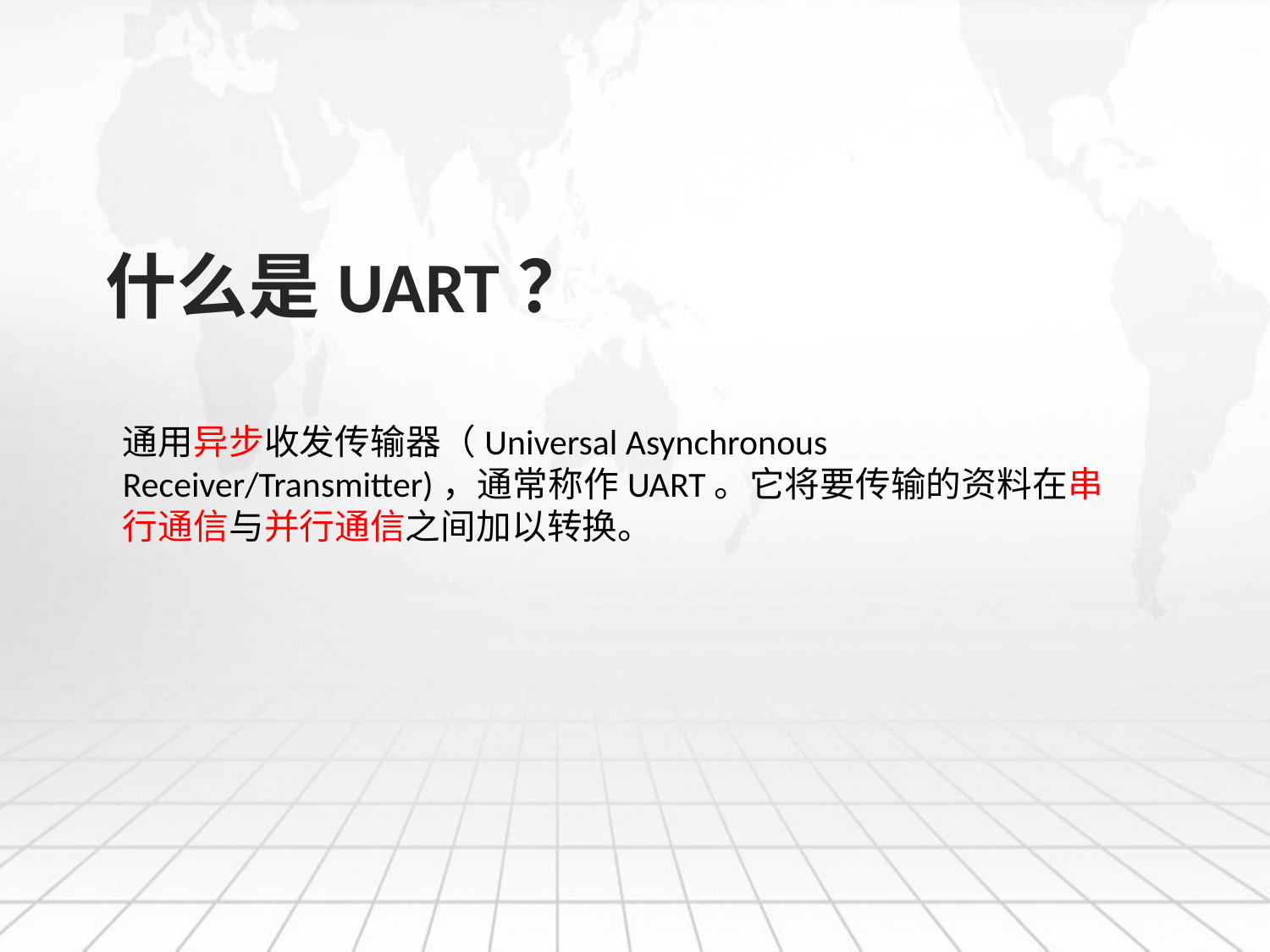

什么是UART？
通用异步收发传输器（Universal Asynchronous Receiver/Transmitter)，通常称作UART。它将要传输的资料在串行通信与并行通信之间加以转换。